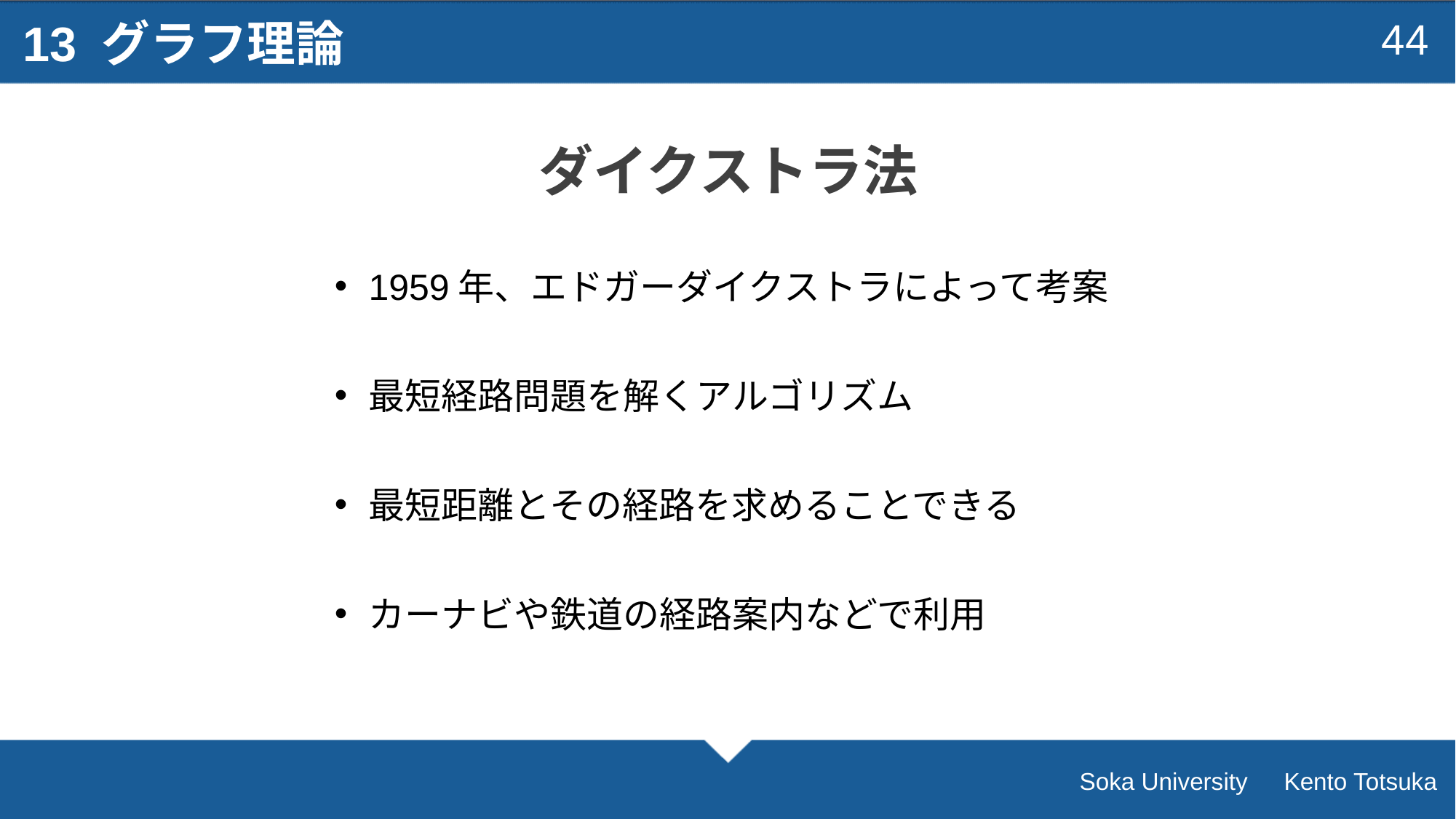

13 グラフ理論
44
ダイクストラ法
1959年、エドガーダイクストラによって考案
最短経路問題を解くアルゴリズム
最短距離とその経路を求めることできる
カーナビや鉄道の経路案内などで利用
Soka University　Kento Totsuka